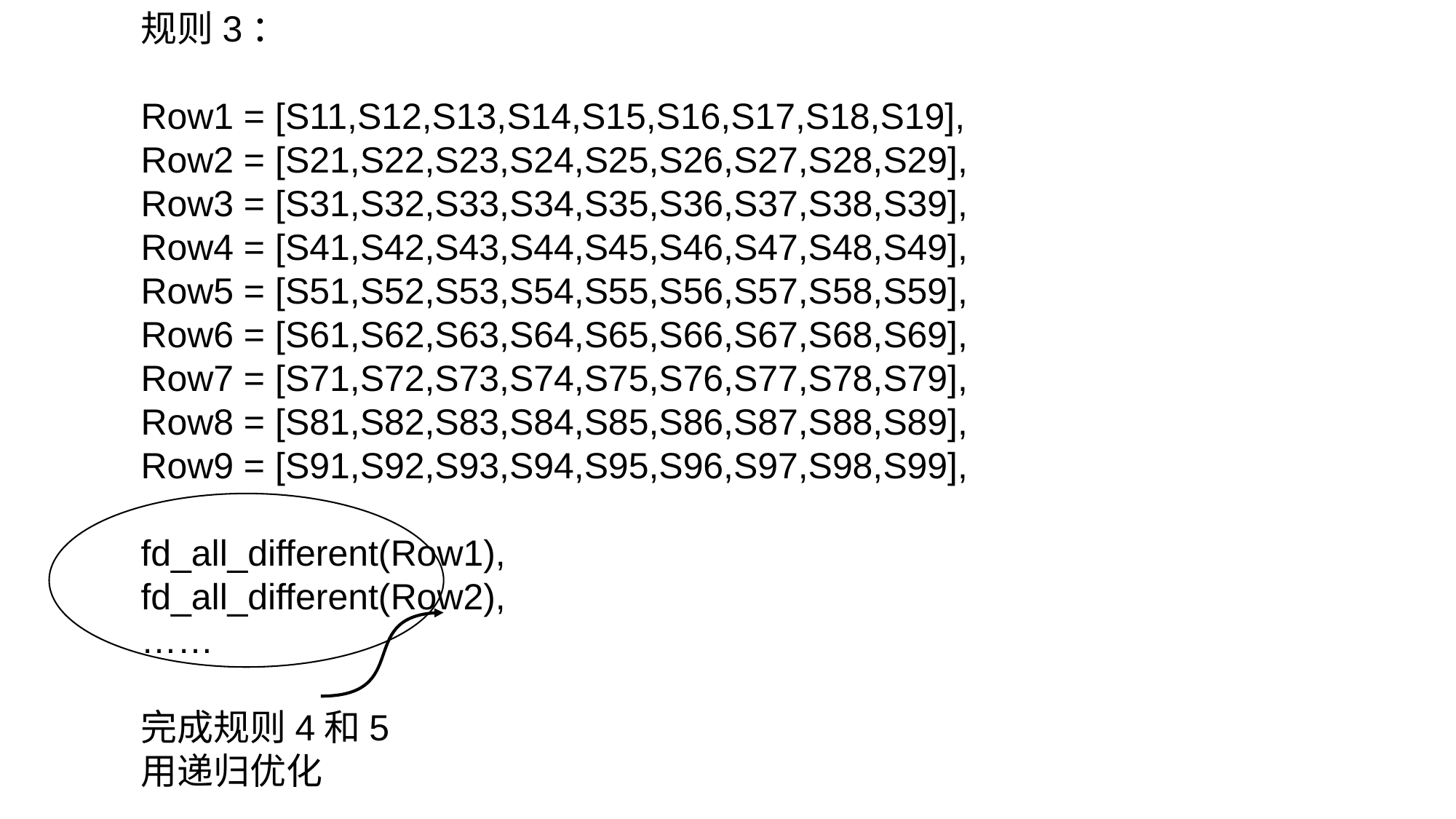

规则3：

Row1 = [S11,S12,S13,S14,S15,S16,S17,S18,S19],
Row2 = [S21,S22,S23,S24,S25,S26,S27,S28,S29],
Row3 = [S31,S32,S33,S34,S35,S36,S37,S38,S39],
Row4 = [S41,S42,S43,S44,S45,S46,S47,S48,S49],
Row5 = [S51,S52,S53,S54,S55,S56,S57,S58,S59],
Row6 = [S61,S62,S63,S64,S65,S66,S67,S68,S69],
Row7 = [S71,S72,S73,S74,S75,S76,S77,S78,S79],
Row8 = [S81,S82,S83,S84,S85,S86,S87,S88,S89],
Row9 = [S91,S92,S93,S94,S95,S96,S97,S98,S99],

fd_all_different(Row1),
fd_all_different(Row2),
……

完成规则4和5
用递归优化